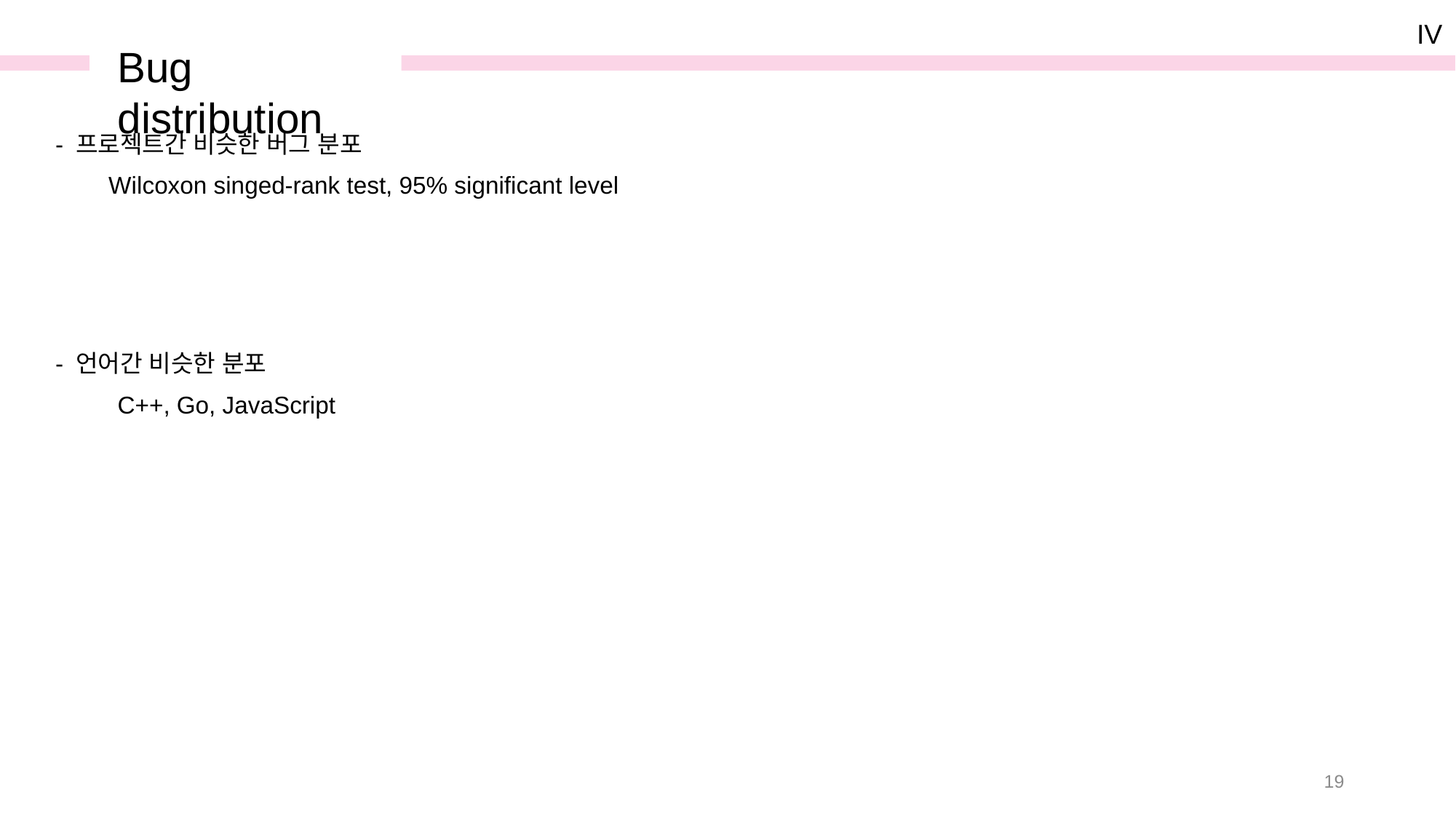

IV
Bug distribution

- 프로젝트간 비슷한 버그 분포
Wilcoxon singed-rank test, 95% significant level
- 언어간 비슷한 분포
C++, Go, JavaScript
19